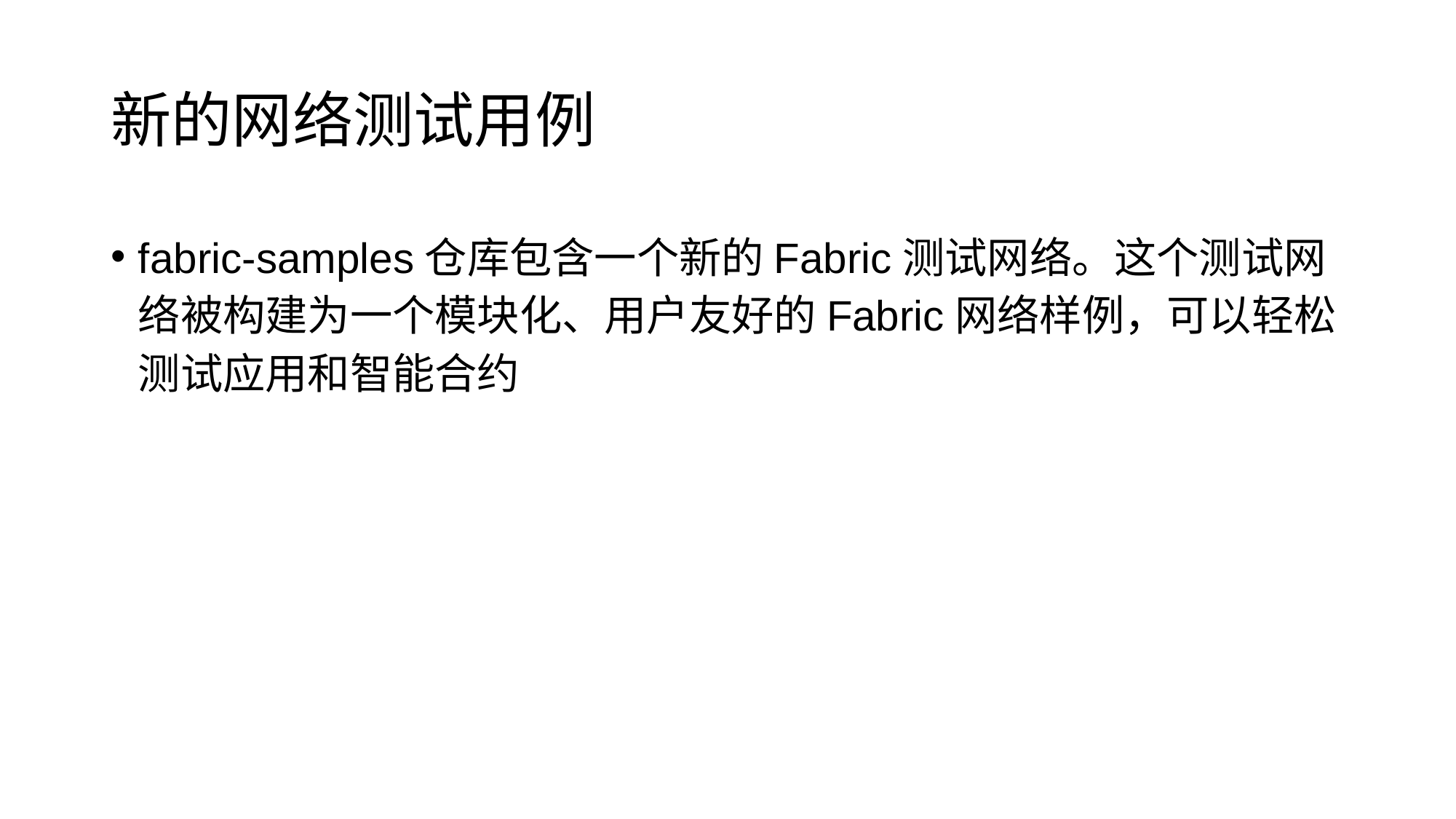

# 新的网络测试用例
fabric-samples仓库包含一个新的Fabric测试网络。这个测试网络被构建为一个模块化、用户友好的Fabric网络样例，可以轻松测试应用和智能合约